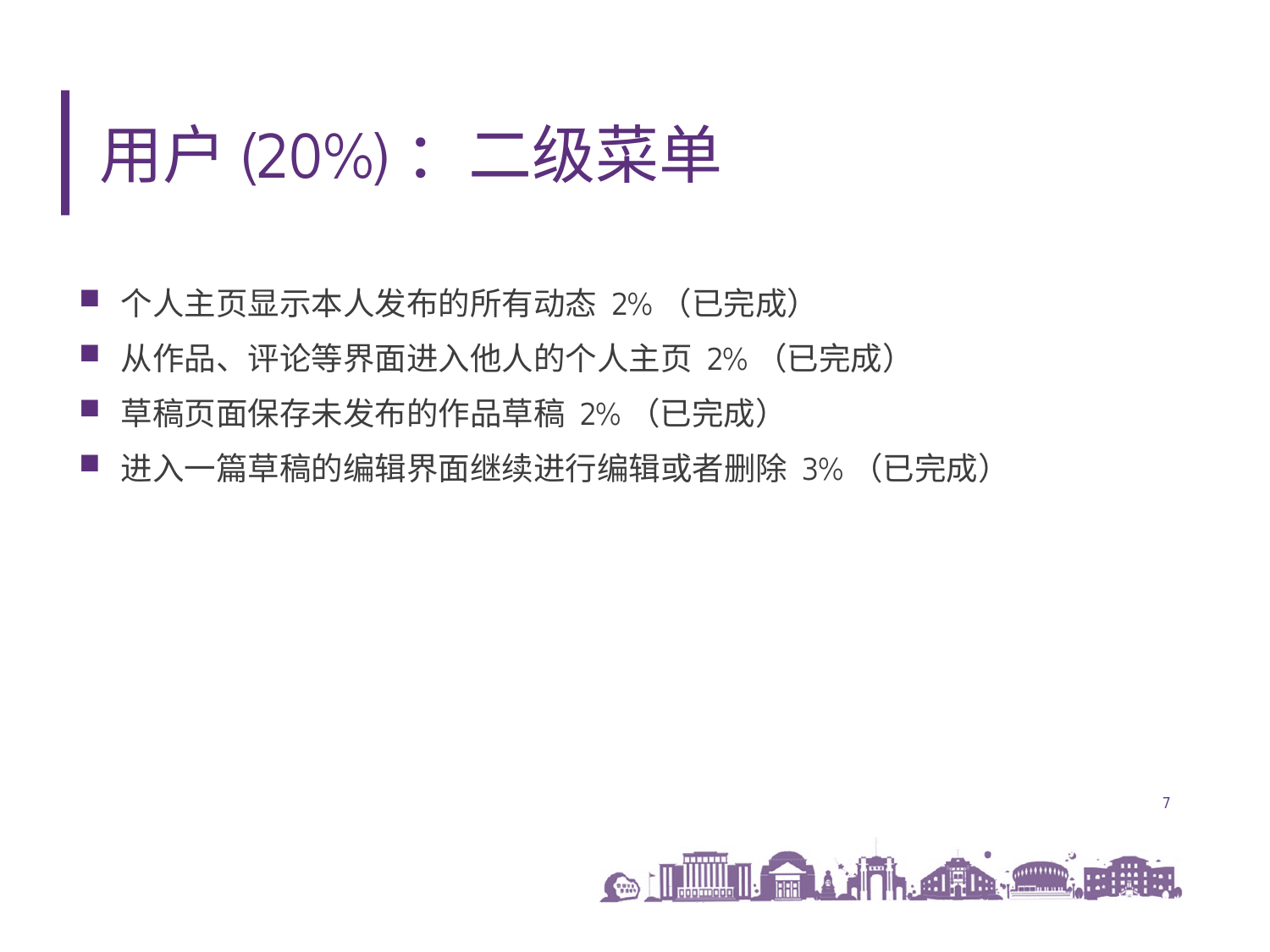

# 用户(20%)：二级菜单
个人主页显示本人发布的所有动态 2%（已完成）
从作品、评论等界面进入他人的个人主页 2%（已完成）
草稿页面保存未发布的作品草稿 2%（已完成）
进入⼀篇草稿的编辑界面继续进行编辑或者删除 3%（已完成）
7